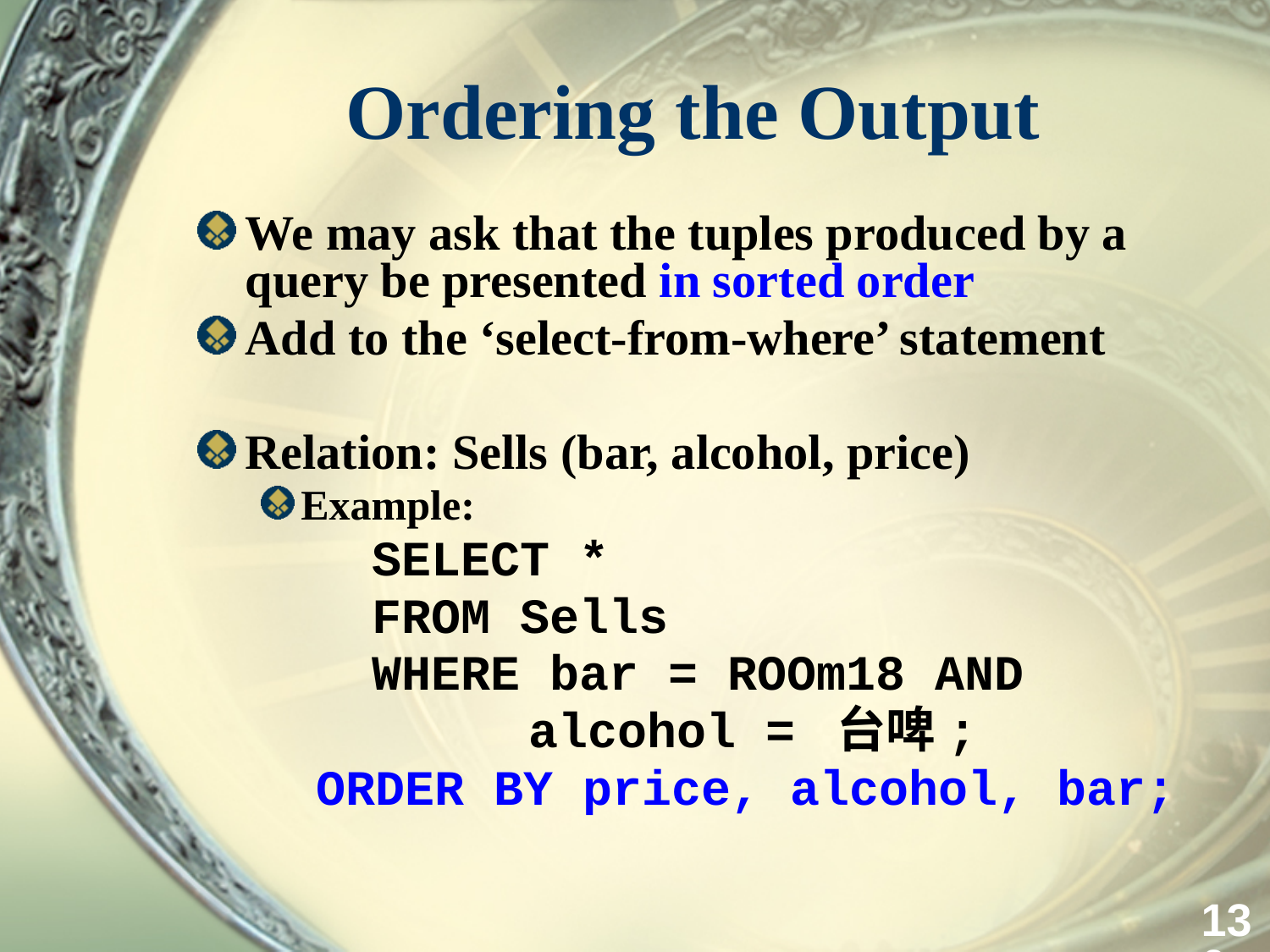

# Ordering the Output
We may ask that the tuples produced by a query be presented in sorted order
Add to the ‘select-from-where’ statement

Relation: Sells (bar, alcohol, price)
Example:
		SELECT *
		FROM Sells
		WHERE bar = ROOm18 AND
			 alcohol = 台啤;
    ORDER BY price, alcohol, bar;
130